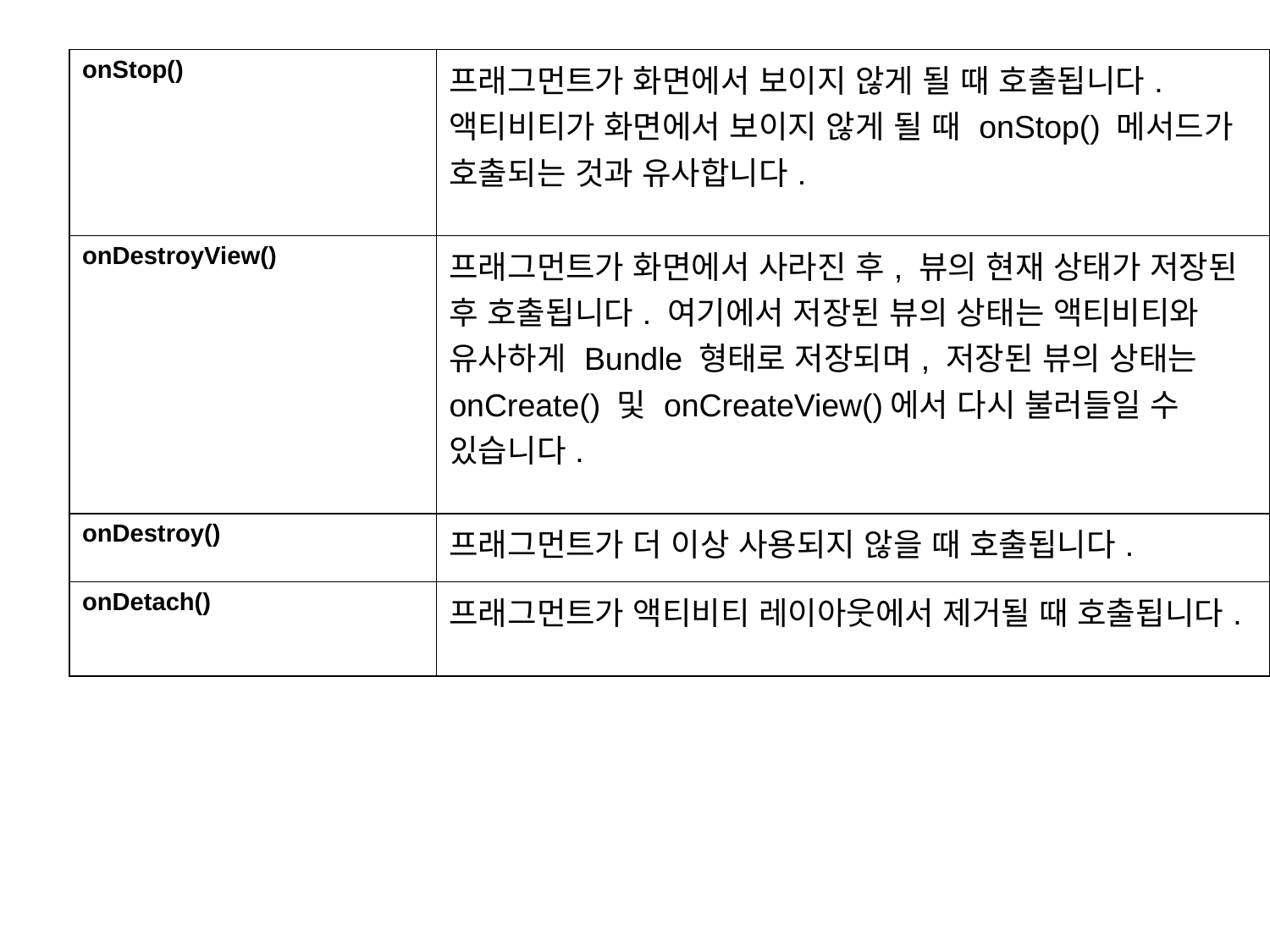

| onStop() | 프래그먼트가 화면에서 보이지 않게 될 때 호출됩니다. 액티비티가 화면에서 보이지 않게 될 때 onStop() 메서드가 호출되는 것과 유사합니다. |
| --- | --- |
| onDestroyView() | 프래그먼트가 화면에서 사라진 후, 뷰의 현재 상태가 저장된 후 호출됩니다. 여기에서 저장된 뷰의 상태는 액티비티와 유사하게 Bundle 형태로 저장되며, 저장된 뷰의 상태는 onCreate() 및 onCreateView()에서 다시 불러들일 수 있습니다. |
| onDestroy() | 프래그먼트가 더 이상 사용되지 않을 때 호출됩니다. |
| onDetach() | 프래그먼트가 액티비티 레이아웃에서 제거될 때 호출됩니다. |